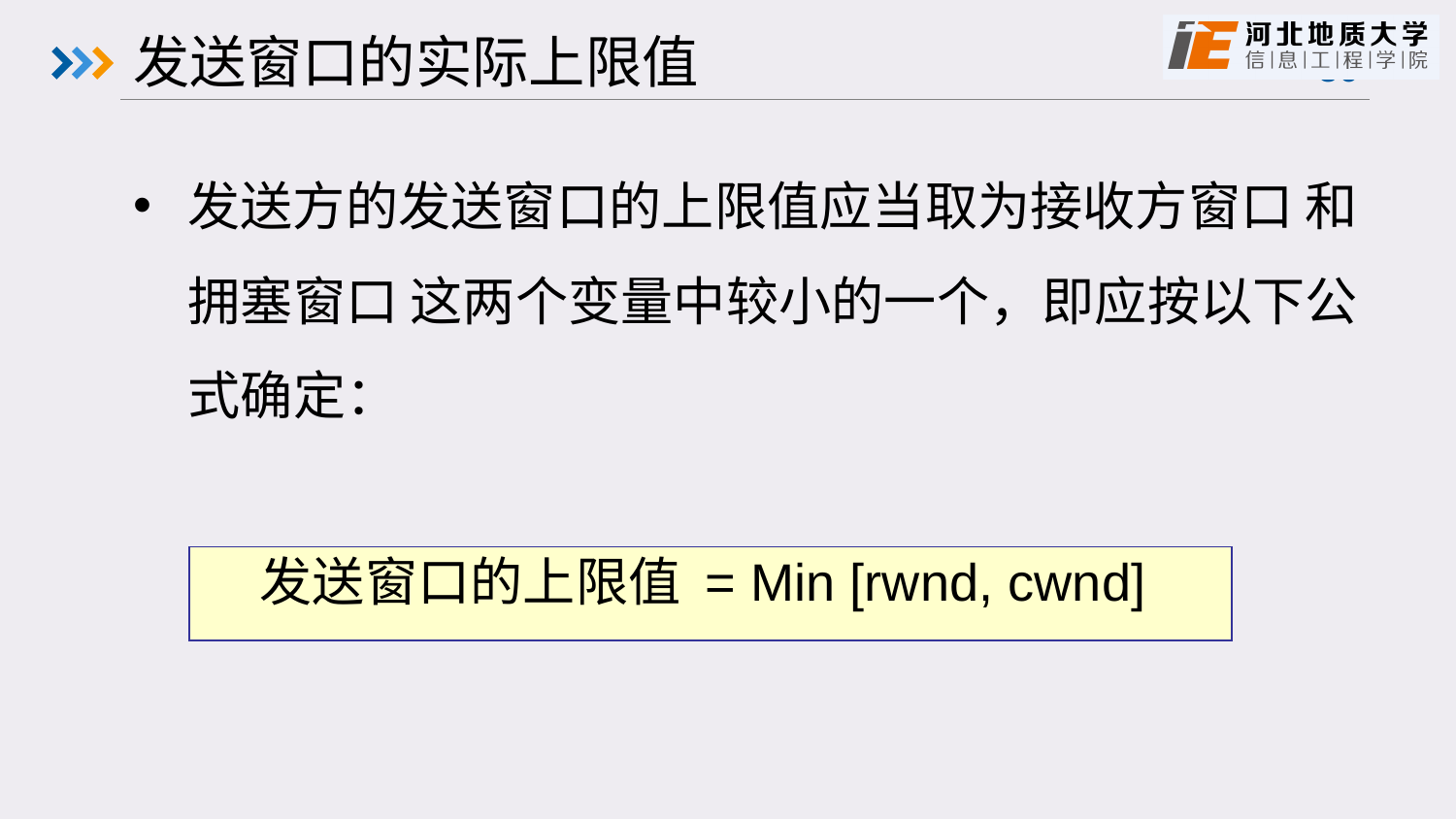

# 发送窗口的实际上限值
发送方的发送窗口的上限值应当取为接收方窗口 和拥塞窗口 这两个变量中较小的一个，即应按以下公式确定：

     发送窗口的上限值 = Min [rwnd, cwnd]